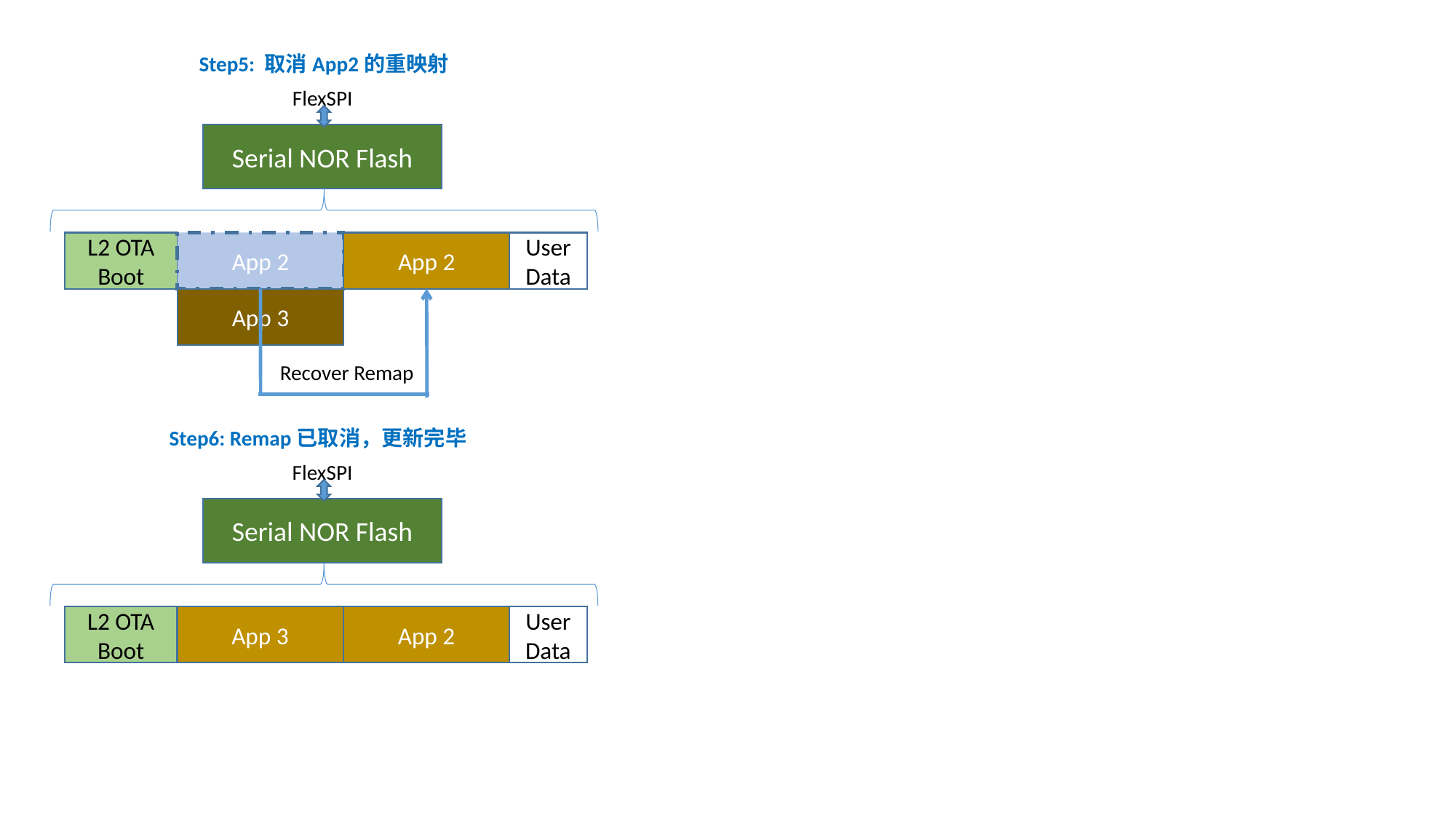

Step5: 取消App2的重映射
FlexSPI

Serial NOR Flash
L2 OTA Boot
App 2
App 2
User Data
App 3

Recover Remap
Step6: Remap已取消，更新完毕
FlexSPI

Serial NOR Flash
L2 OTA Boot
App 3
App 2
User Data